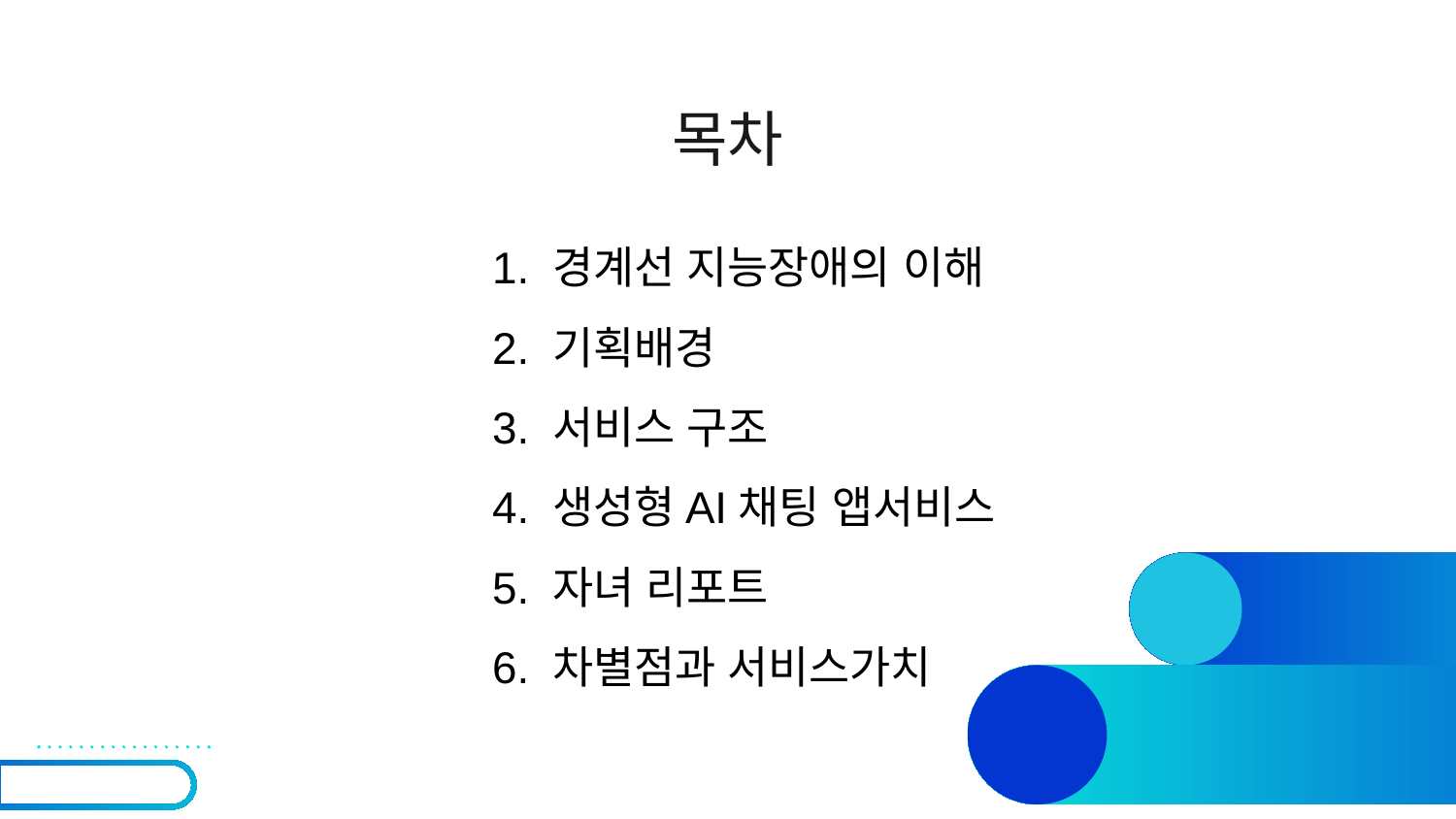

# 목차
1. 경계선 지능장애의 이해
2. 기획배경
3. 서비스 구조
4. 생성형AI채팅 앱서비스
5. 자녀 리포트
6. 차별점과 서비스가치